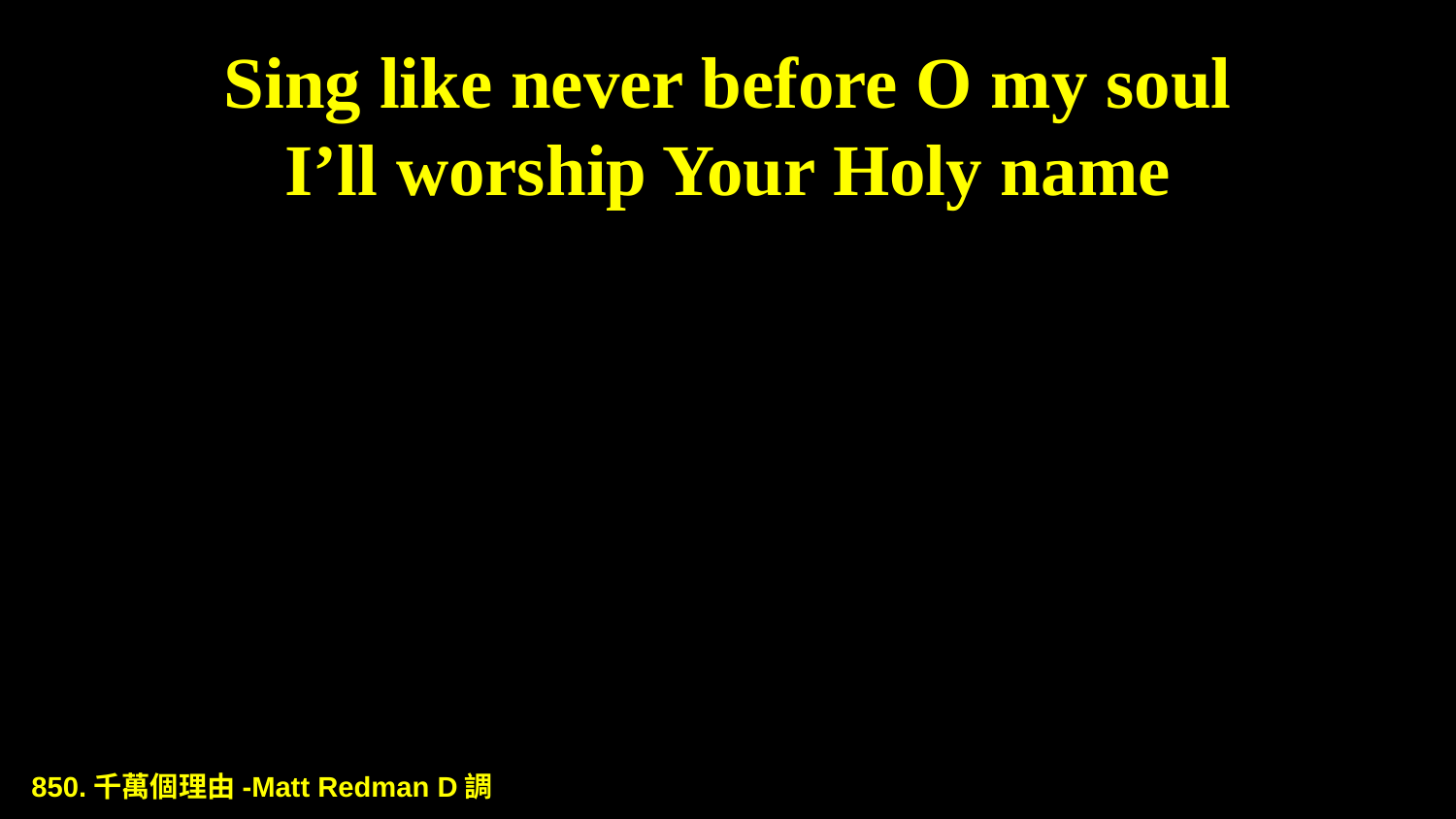

# Sing like never before O my soul I’ll worship Your Holy name
850.千萬個理由-Matt Redman D調